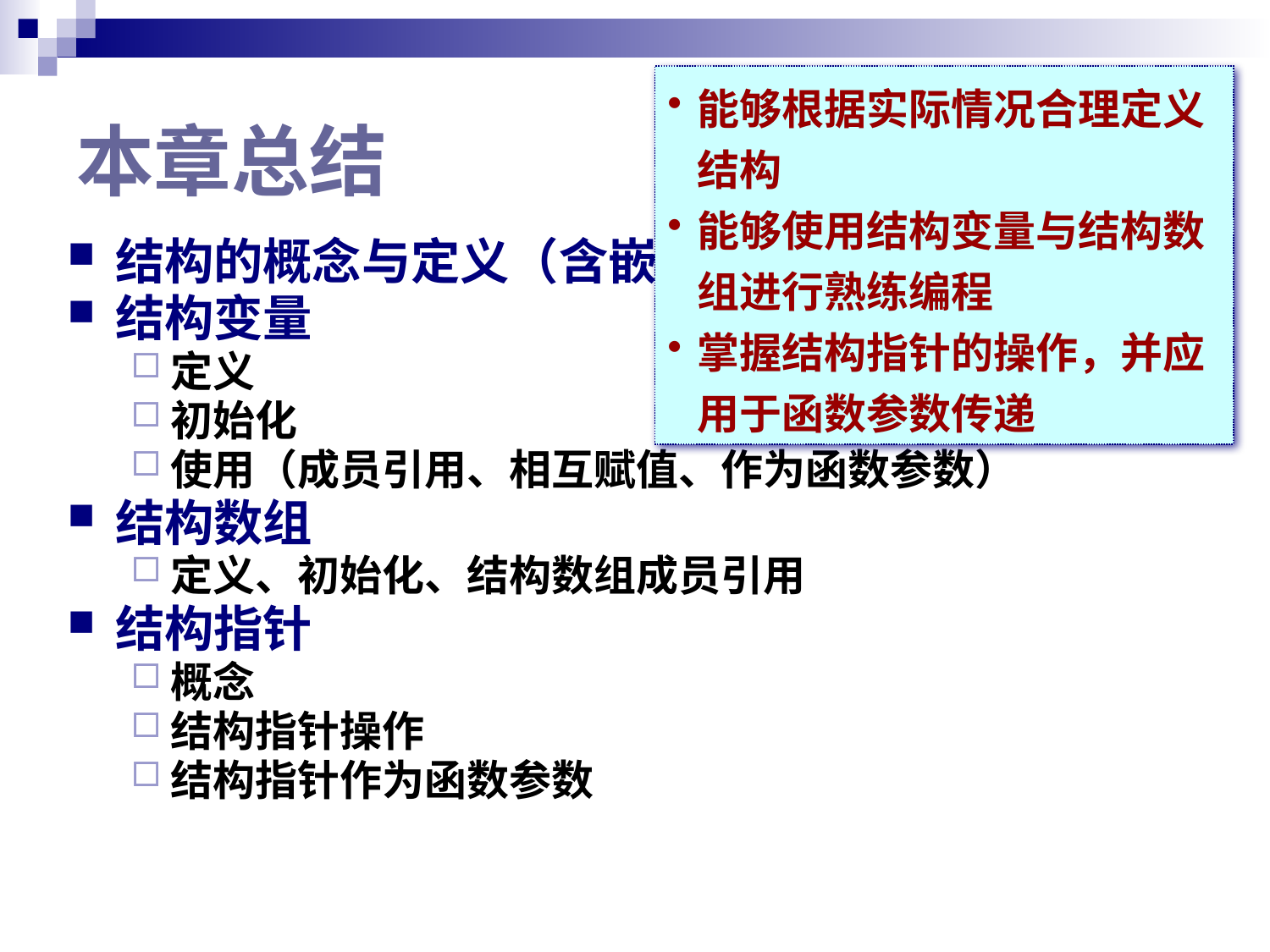

# 本章总结
能够根据实际情况合理定义结构
能够使用结构变量与结构数组进行熟练编程
掌握结构指针的操作，并应用于函数参数传递
结构的概念与定义（含嵌套结构）
结构变量
定义
初始化
使用（成员引用、相互赋值、作为函数参数）
结构数组
定义、初始化、结构数组成员引用
结构指针
概念
结构指针操作
结构指针作为函数参数